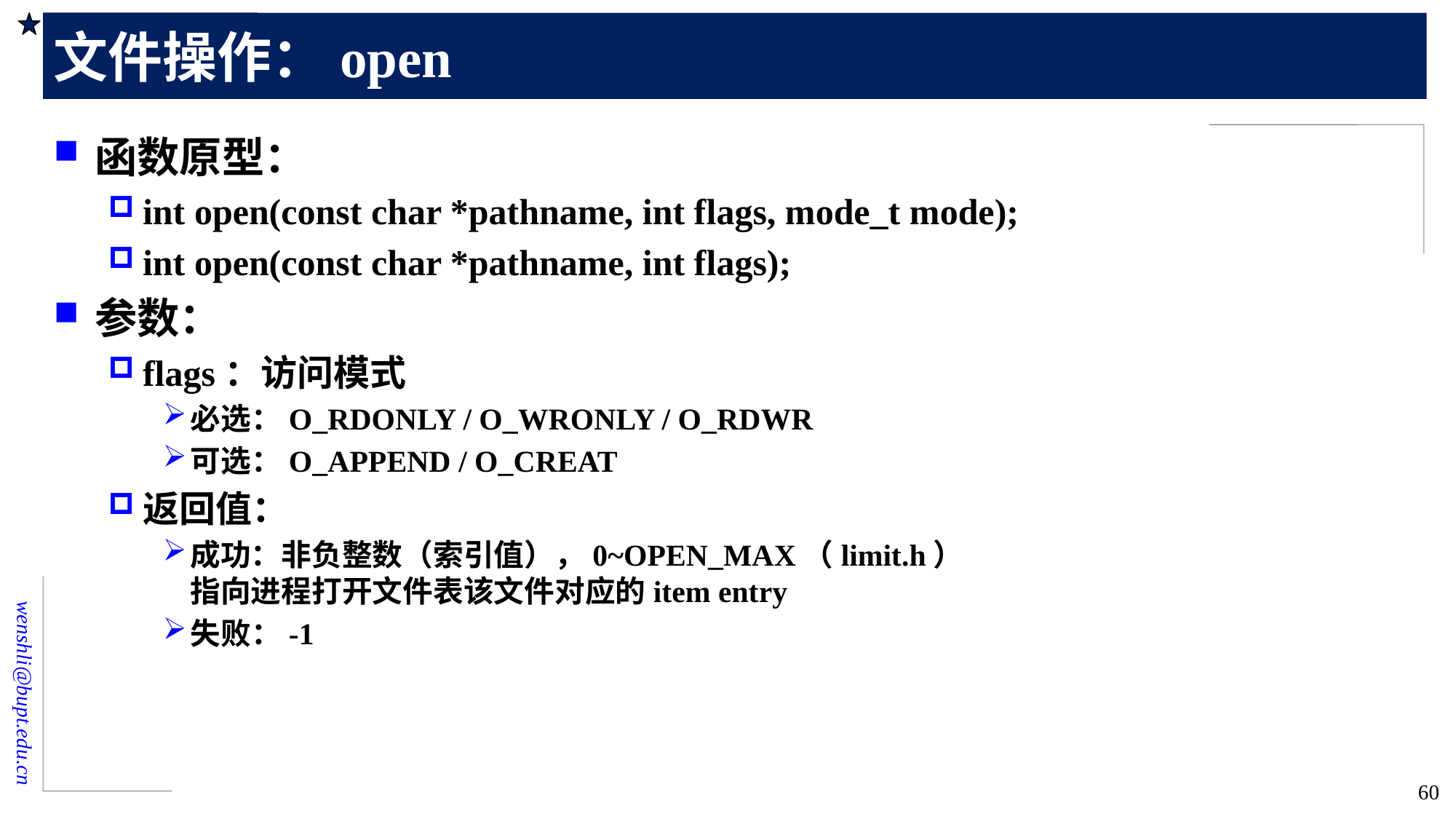

# 文件操作：open
函数原型：
int open(const char *pathname, int flags, mode_t mode);
int open(const char *pathname, int flags);
参数：
flags：访问模式
必选：O_RDONLY / O_WRONLY / O_RDWR
可选：O_APPEND / O_CREAT
返回值：
成功：非负整数（索引值），0~OPEN_MAX（limit.h）
指向进程打开文件表该文件对应的item entry
失败：-1
60